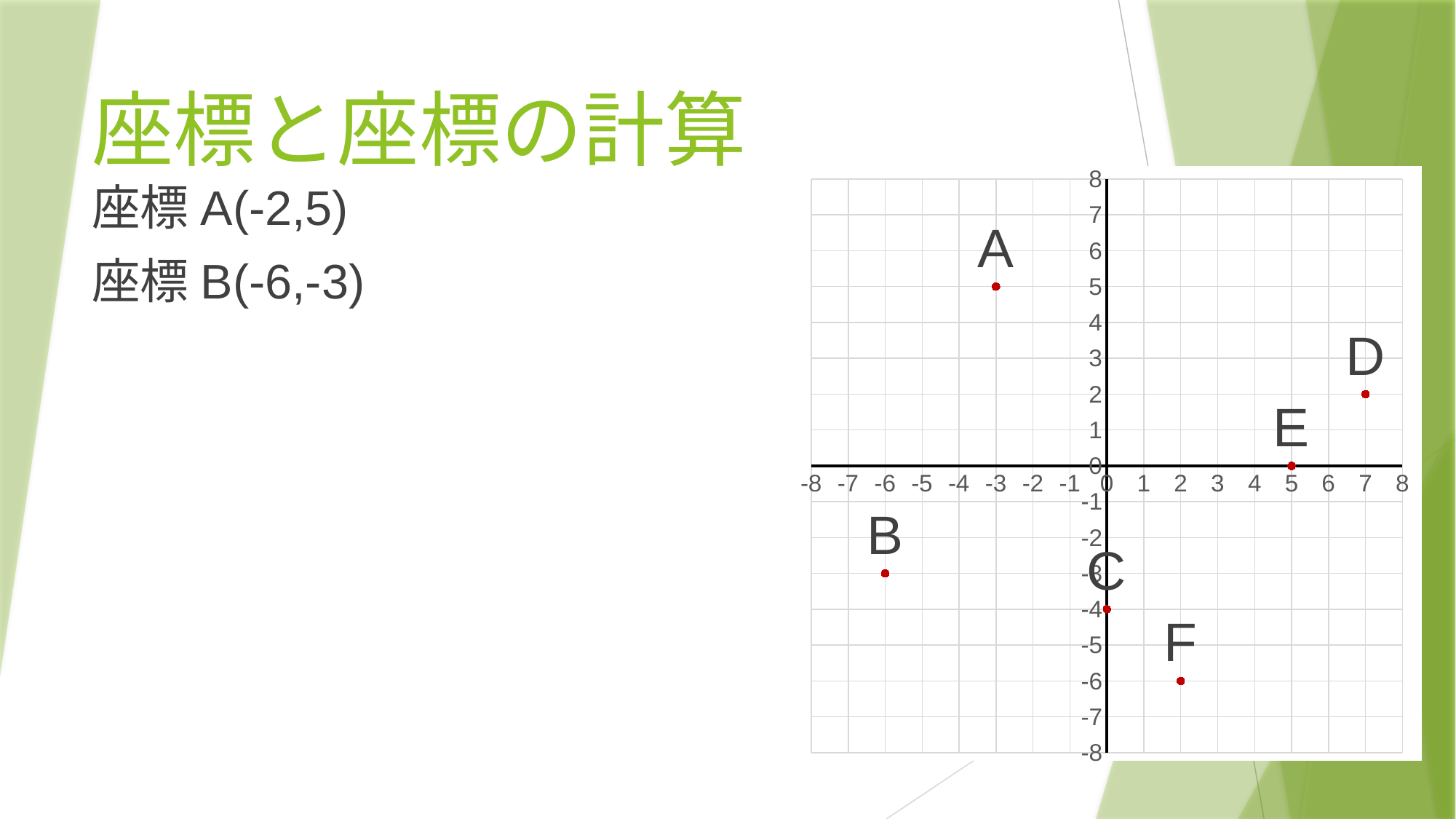

# 座標と座標の計算

### Chart

| Category | Yの値 |
|---|---|
座標A(-2,5)
座標B(-6,-3)

(-2,5)-(-6,-3) = (4,8)

ベクトル(4,8)
座標Bから座標Aに向かうベクトル